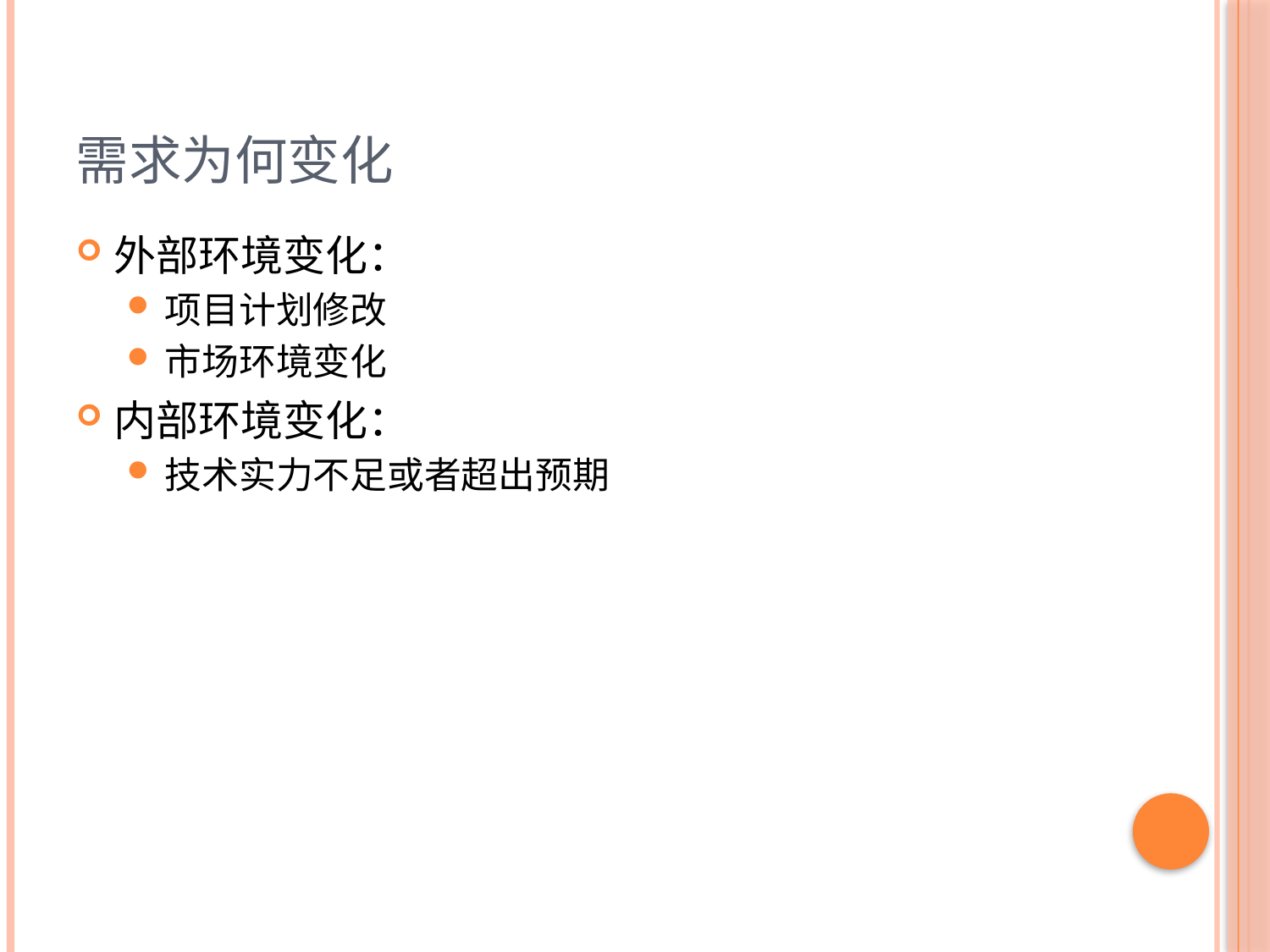

# 需求为何变化
外部环境变化：
项目计划修改
市场环境变化
内部环境变化：
技术实力不足或者超出预期